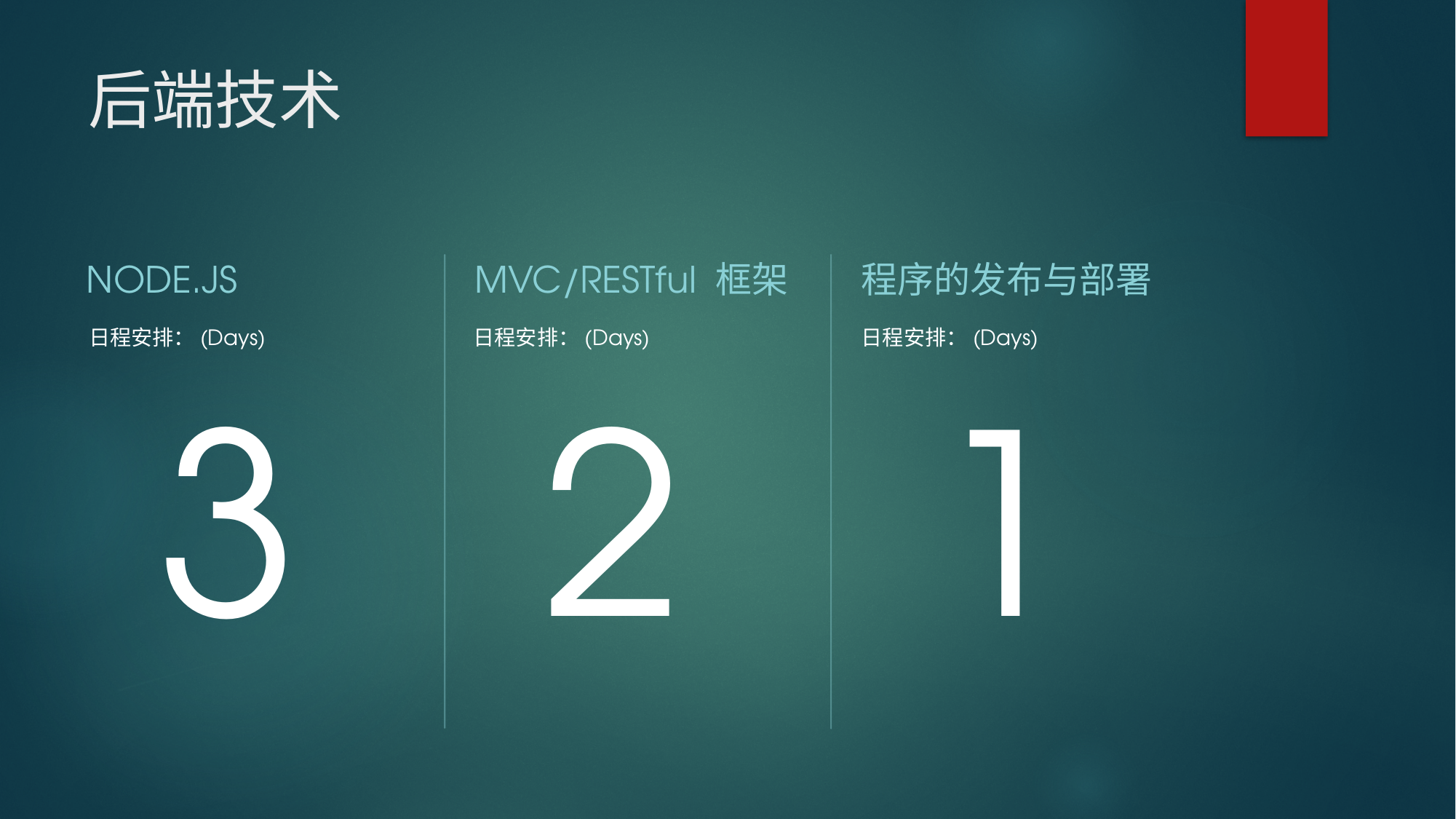

# 后端技术
NODE.JS
MVC/RESTful 框架
程序的发布与部署
日程安排：(Days)
 3
日程安排：(Days)
 2
日程安排：(Days)
 1